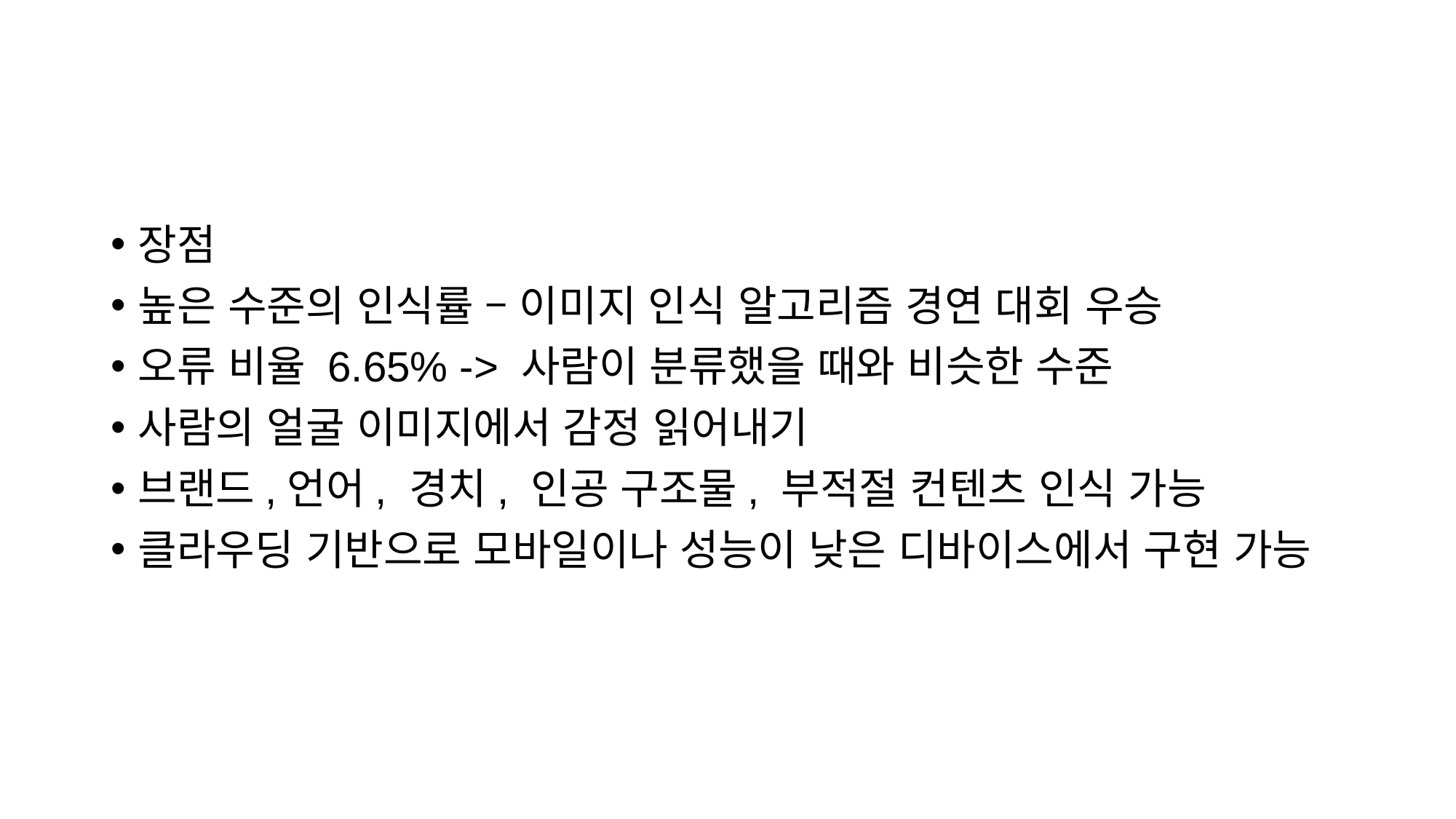

#
장점
높은 수준의 인식률 – 이미지 인식 알고리즘 경연 대회 우승
오류 비율 6.65% -> 사람이 분류했을 때와 비슷한 수준
사람의 얼굴 이미지에서 감정 읽어내기
브랜드,언어, 경치, 인공 구조물, 부적절 컨텐츠 인식 가능
클라우딩 기반으로 모바일이나 성능이 낮은 디바이스에서 구현 가능